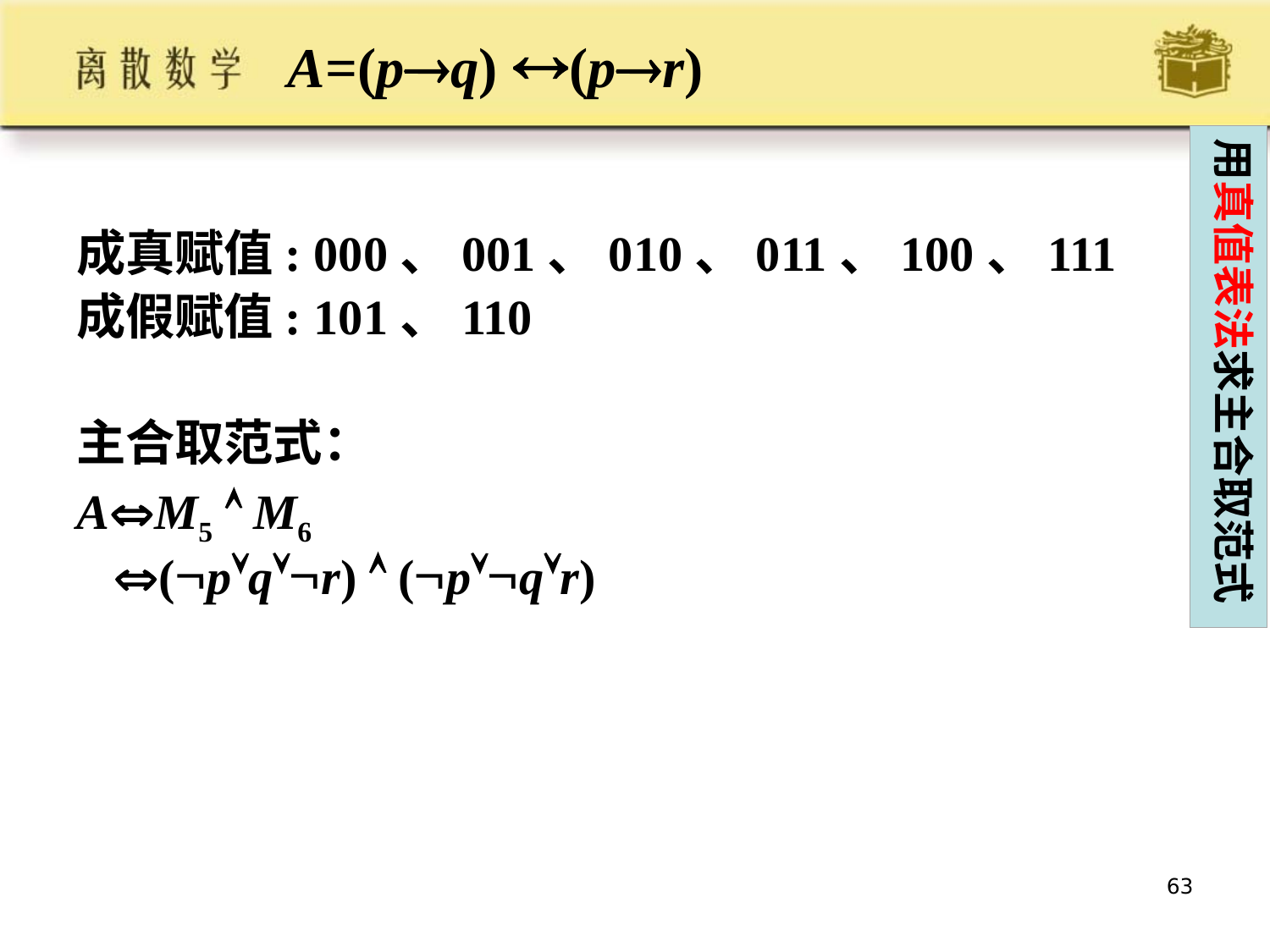

# A=(p→q) ↔(p→r)
用真值表法求主合取范式
成真赋值: 000、001、010、011、100、111
成假赋值: 101、110

主合取范式：
A⇔M5 ∧ M6
   ⇔(¬p∨q∨¬r) ∧ (¬p∨¬q∨r)
63